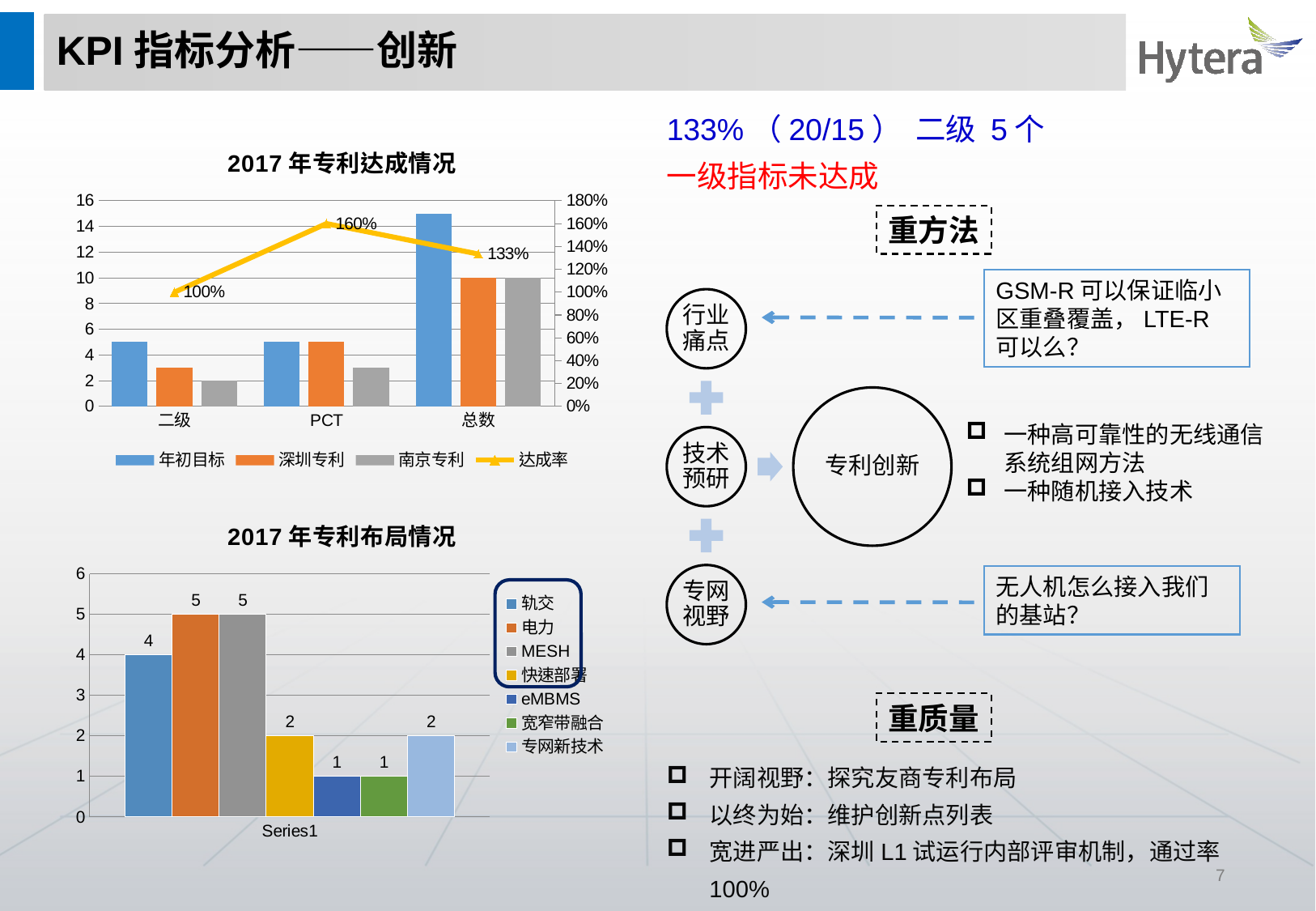

# KPI指标分析——创新
133%（20/15）  二级 5个
一级指标未达成

### Chart: 2017年专利达成情况

| Category | 年初目标 | 深圳专利 | 南京专利 | 达成率 |
|---|---|---|---|---|
| 二级 | 5.0 | 3.0 | 2.0 | 1.0 |
| PCT | 5.0 | 5.0 | 3.0 | 1.6 |
| 总数 | 15.0 | 10.0 | 10.0 | 1.3333333333333333 |
重方法
GSM-R可以保证临小区重叠覆盖，LTE-R可以么？
行业痛点

技术预研

专网视野

专利创新
一种高可靠性的无线通信系统组网方法
一种随机接入技术

### Chart: 2017年专利布局情况

| Category | 轨交 | 电力 | MESH | 快速部署 | eMBMS | 宽窄带融合 | 专网新技术 |
|---|---|---|---|---|---|---|---|
|  | 4.0 | 5.0 | 5.0 | 2.0 | 1.0 | 1.0 | 2.0 |
无人机怎么接入我们的基站？

重质量
开阔视野：探究友商专利布局
以终为始：维护创新点列表
宽进严出：深圳L1试运行内部评审机制，通过率100%